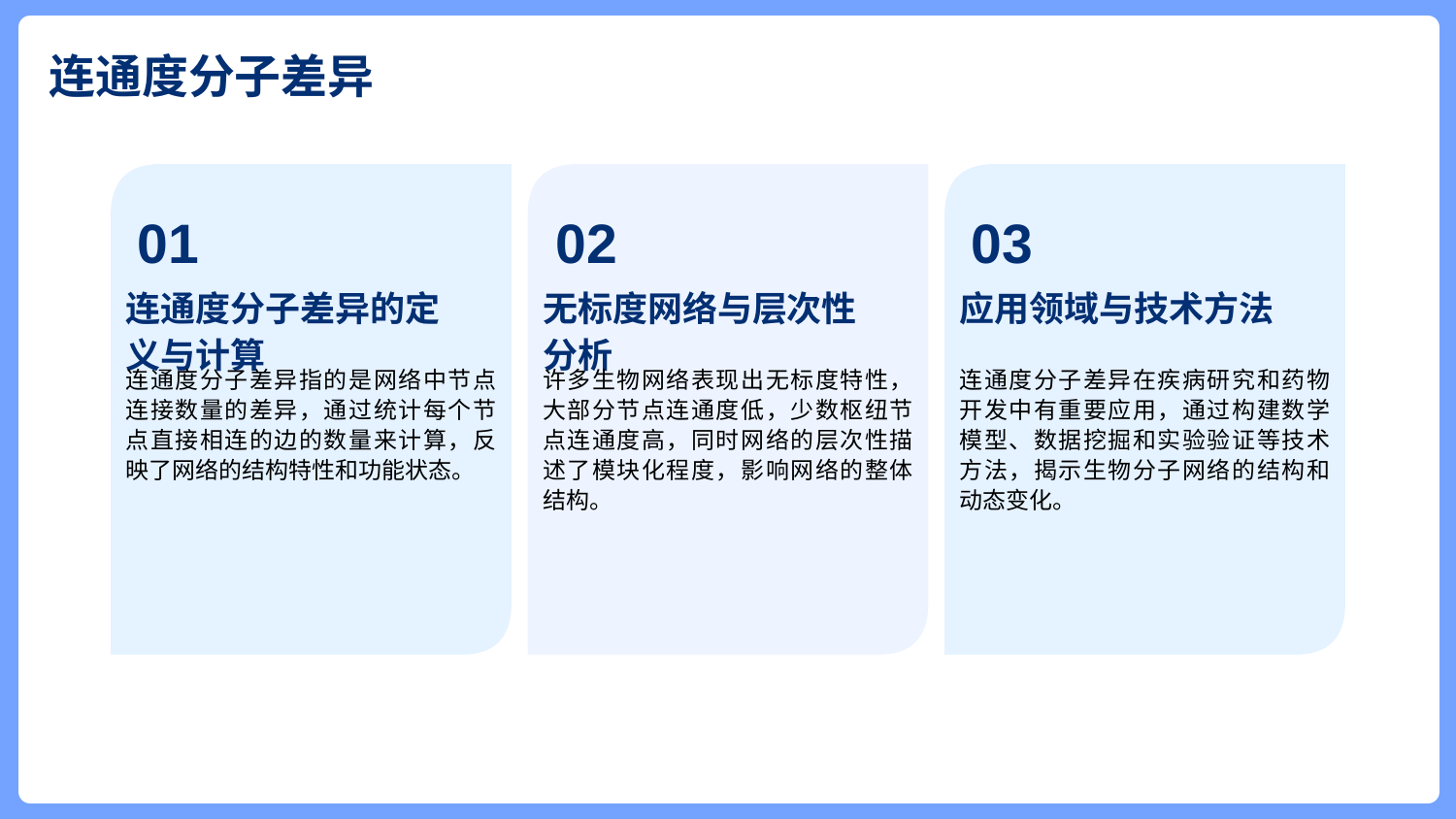

连通度分子差异

01
02
03
连通度分子差异的定义与计算
无标度网络与层次性分析
应用领域与技术方法
连通度分子差异指的是网络中节点连接数量的差异，通过统计每个节点直接相连的边的数量来计算，反映了网络的结构特性和功能状态。
许多生物网络表现出无标度特性，大部分节点连通度低，少数枢纽节点连通度高，同时网络的层次性描述了模块化程度，影响网络的整体结构。
连通度分子差异在疾病研究和药物开发中有重要应用，通过构建数学模型、数据挖掘和实验验证等技术方法，揭示生物分子网络的结构和动态变化。